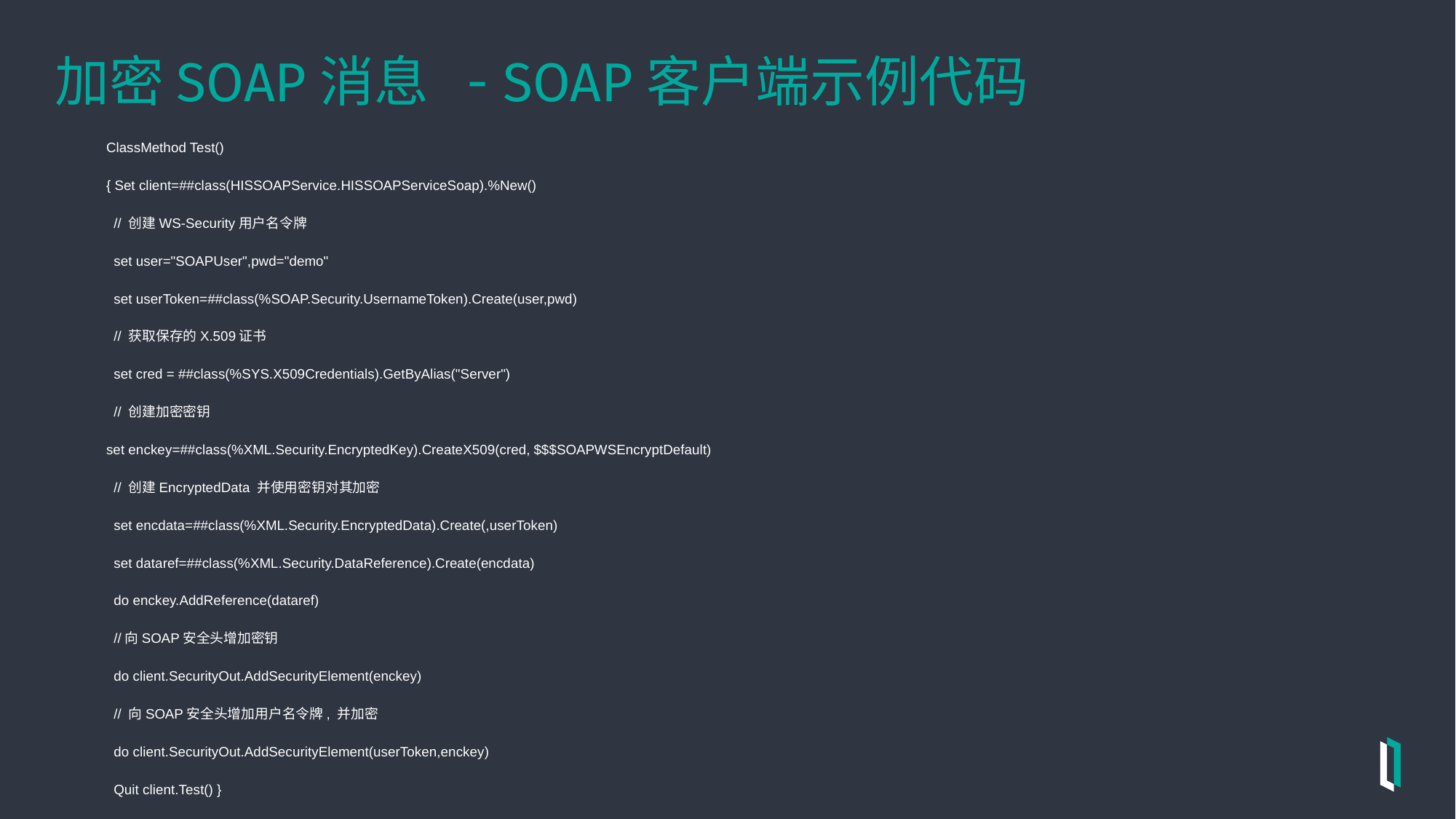

# 加密SOAP消息  - SOAP客户端示例代码
ClassMethod Test()
{ Set client=##class(HISSOAPService.HISSOAPServiceSoap).%New()
  // 创建WS-Security用户名令牌
  set user="SOAPUser",pwd="demo"
  set userToken=##class(%SOAP.Security.UsernameToken).Create(user,pwd)
  // 获取保存的X.509证书
  set cred = ##class(%SYS.X509Credentials).GetByAlias("Server")
  // 创建加密密钥
set enckey=##class(%XML.Security.EncryptedKey).CreateX509(cred, $$$SOAPWSEncryptDefault)
  // 创建EncryptedData 并使用密钥对其加密
  set encdata=##class(%XML.Security.EncryptedData).Create(,userToken)
  set dataref=##class(%XML.Security.DataReference).Create(encdata)
  do enckey.AddReference(dataref)
  //向SOAP安全头增加密钥
  do client.SecurityOut.AddSecurityElement(enckey)
  // 向SOAP安全头增加用户名令牌, 并加密
  do client.SecurityOut.AddSecurityElement(userToken,enckey)
  Quit client.Test() }